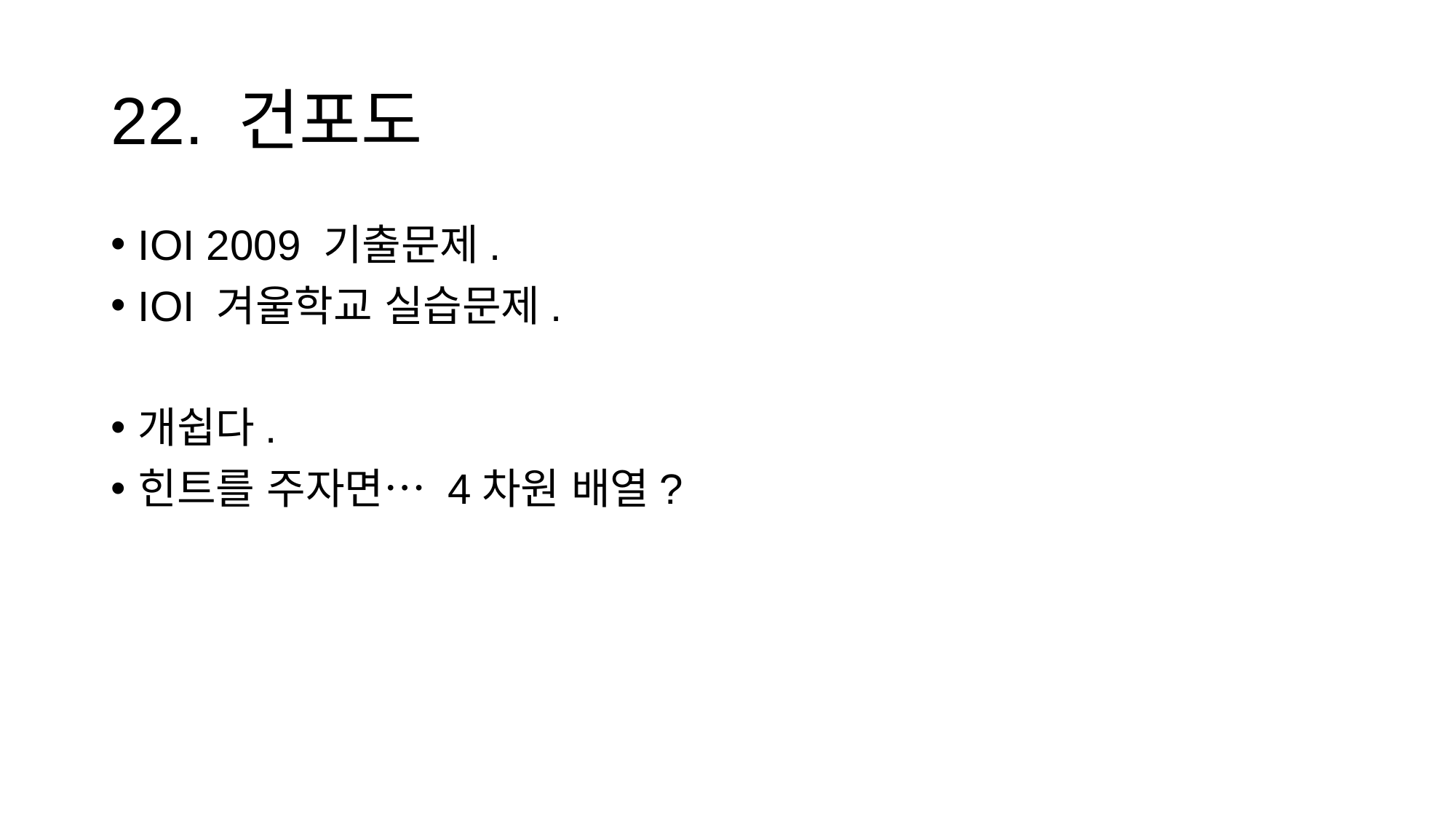

# 22. 건포도
IOI 2009 기출문제.
IOI 겨울학교 실습문제.

개쉽다.
힌트를 주자면… 4차원 배열?